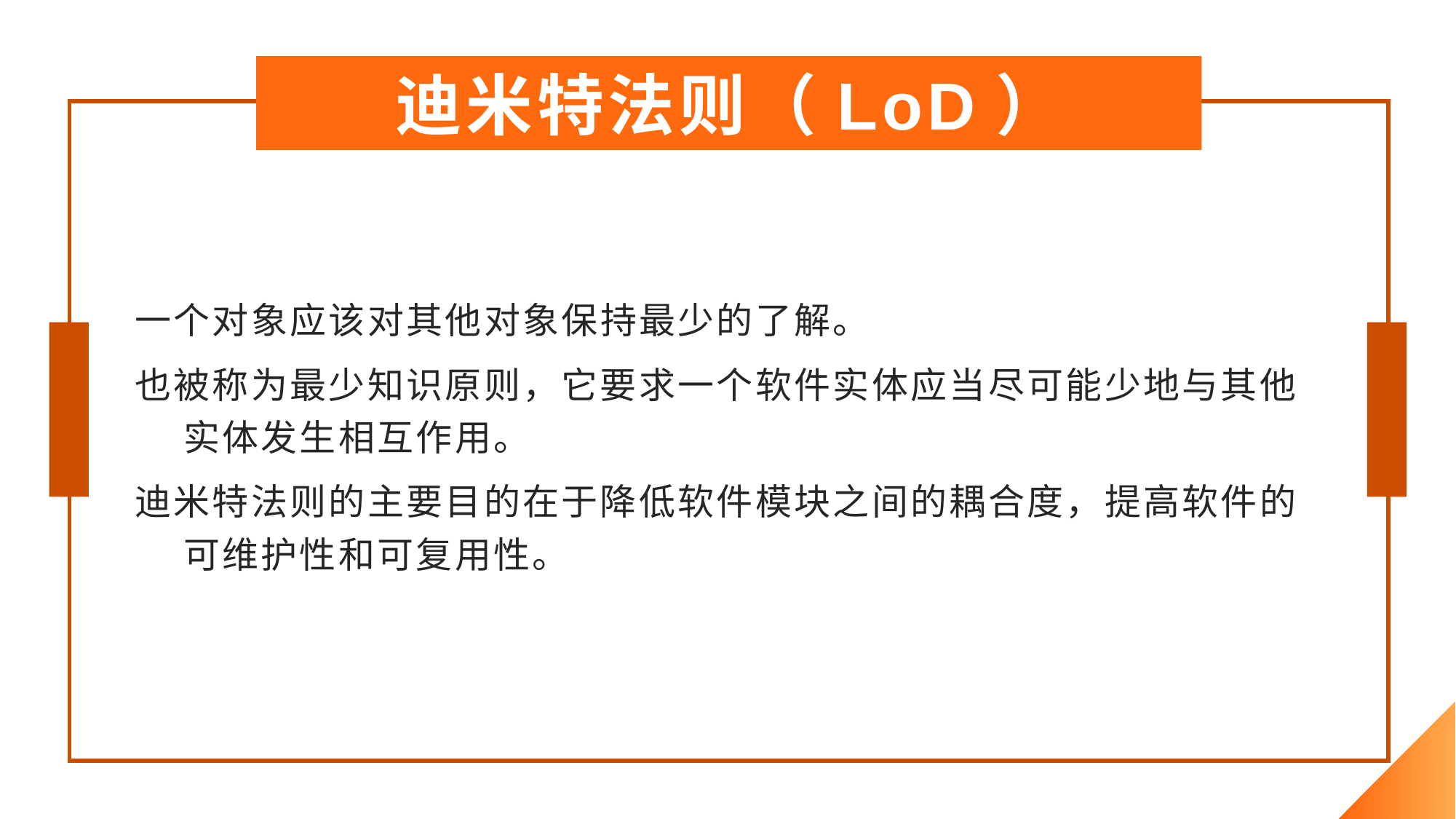

迪米特法则（LoD）

一个对象应该对其他对象保持最少的了解。
也被称为最少知识原则，它要求一个软件实体应当尽可能少地与其他实体发生相互作用。
迪米特法则的主要目的在于降低软件模块之间的耦合度，提高软件的可维护性和可复用性。